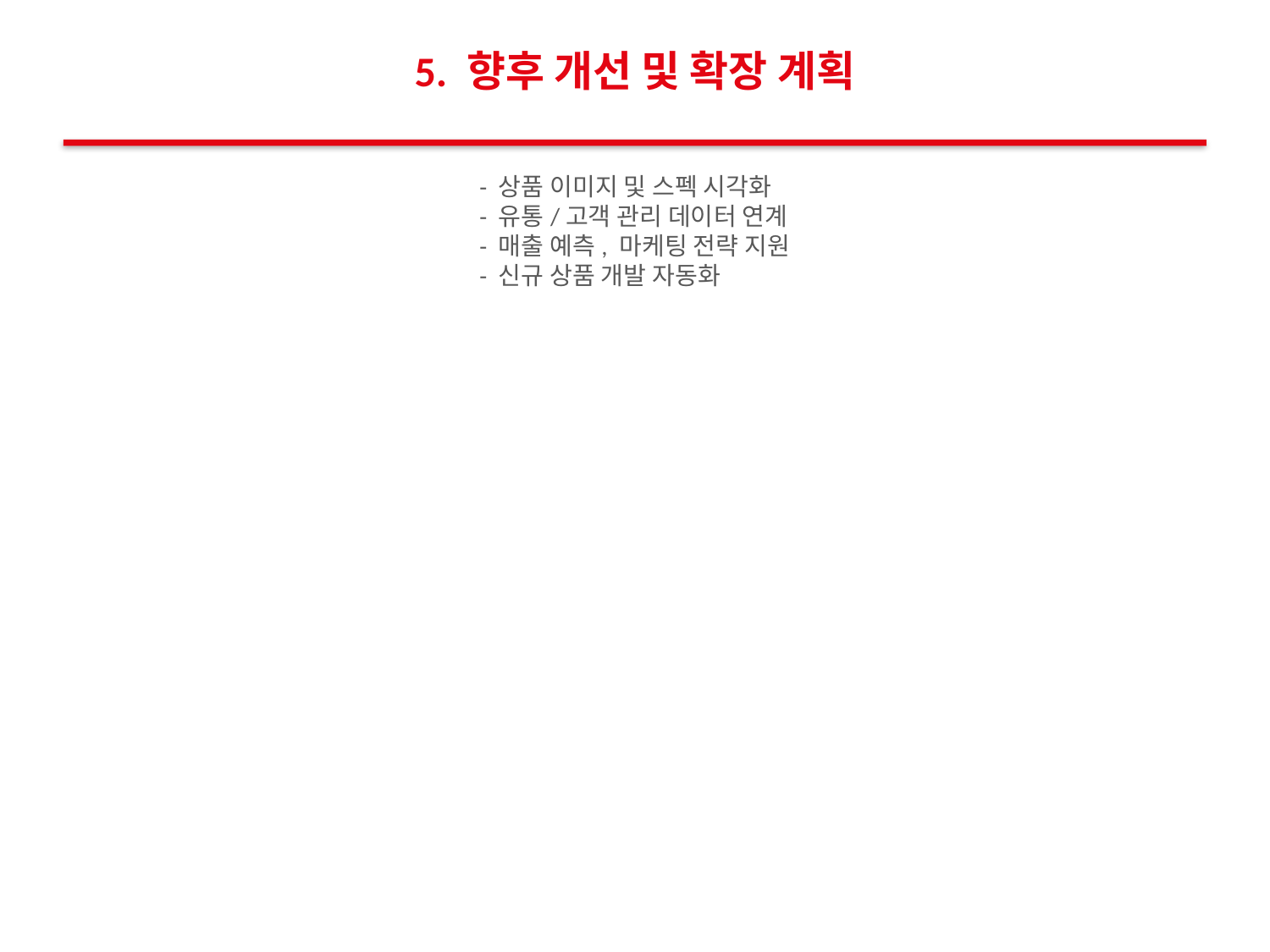

5. 향후 개선 및 확장 계획

- 상품 이미지 및 스펙 시각화
- 유통/고객 관리 데이터 연계
- 매출 예측, 마케팅 전략 지원
- 신규 상품 개발 자동화